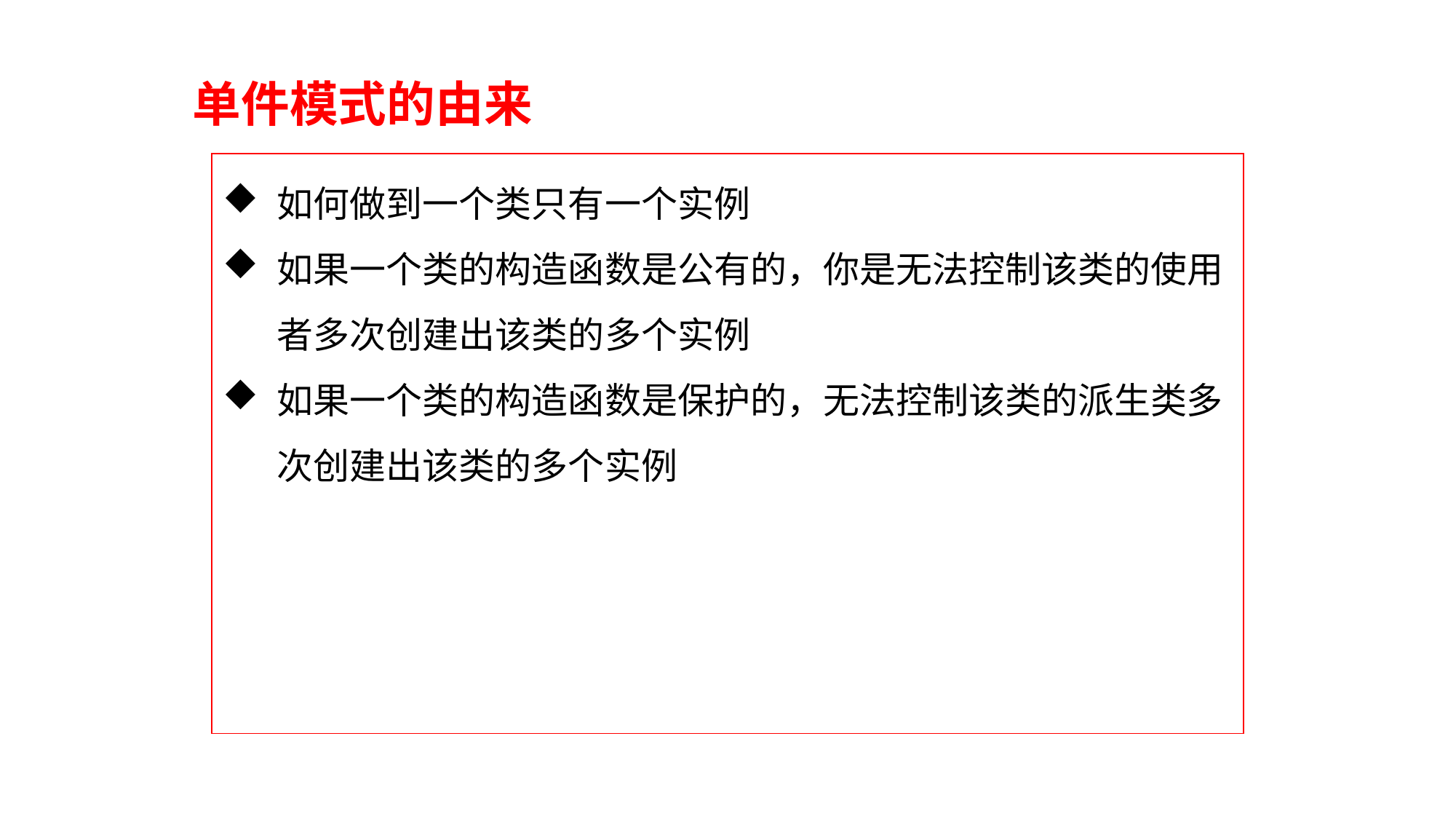

单件模式的由来
如何做到一个类只有一个实例
如果一个类的构造函数是公有的，你是无法控制该类的使用者多次创建出该类的多个实例
如果一个类的构造函数是保护的，无法控制该类的派生类多次创建出该类的多个实例
5